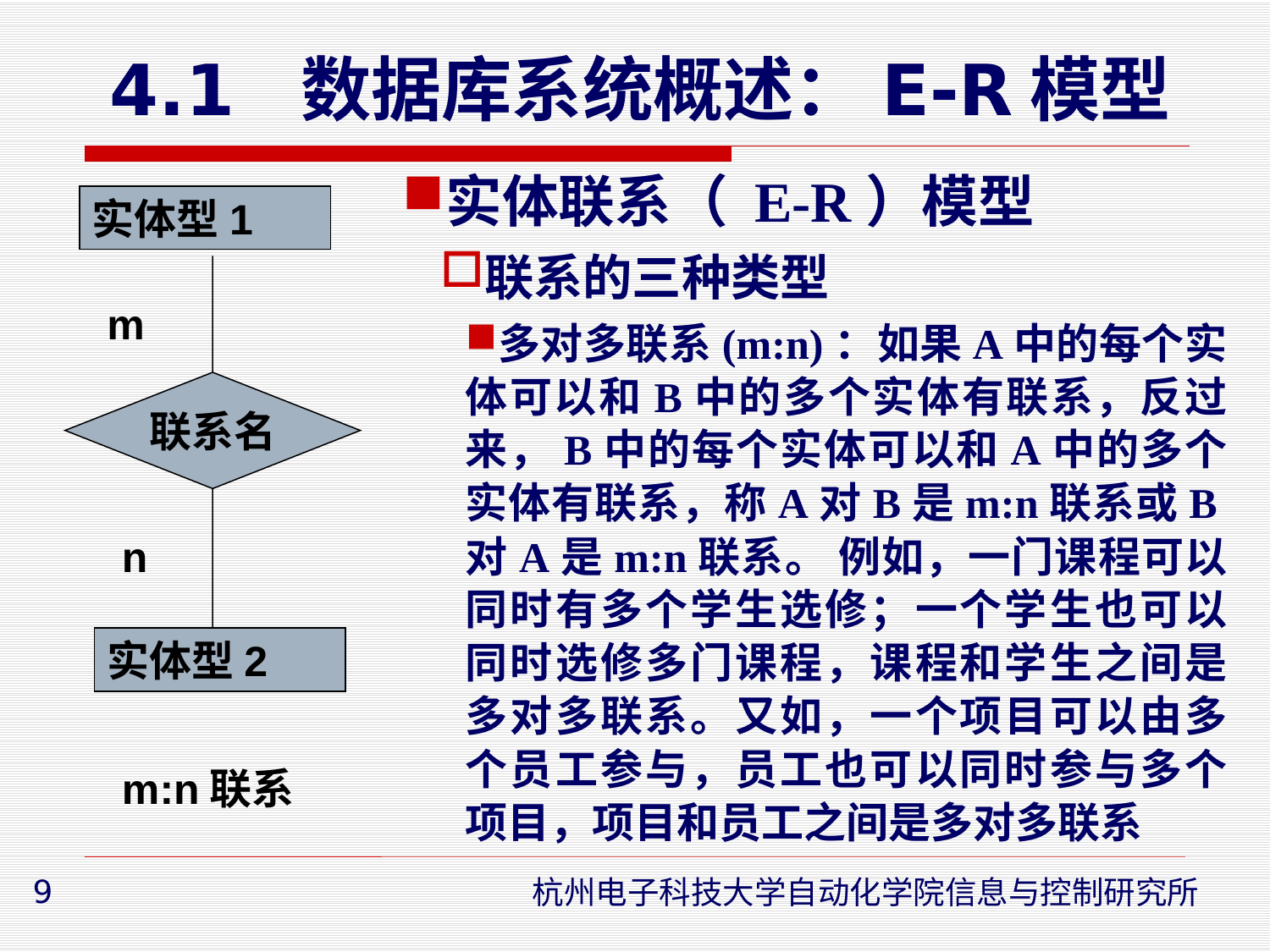

# 4.1  数据库系统概述：E-R模型
实体联系（ E-R）模型
联系的三种类型
多对多联系(m:n)：如果A中的每个实体可以和B中的多个实体有联系，反过来，B中的每个实体可以和A中的多个实体有联系，称A对B是m:n联系或B对A是m:n联系。 例如，一门课程可以同时有多个学生选修；一个学生也可以同时选修多门课程，课程和学生之间是多对多联系。又如，一个项目可以由多个员工参与，员工也可以同时参与多个项目，项目和员工之间是多对多联系

实体型1

m
联系名

n
实体型2
m:n联系